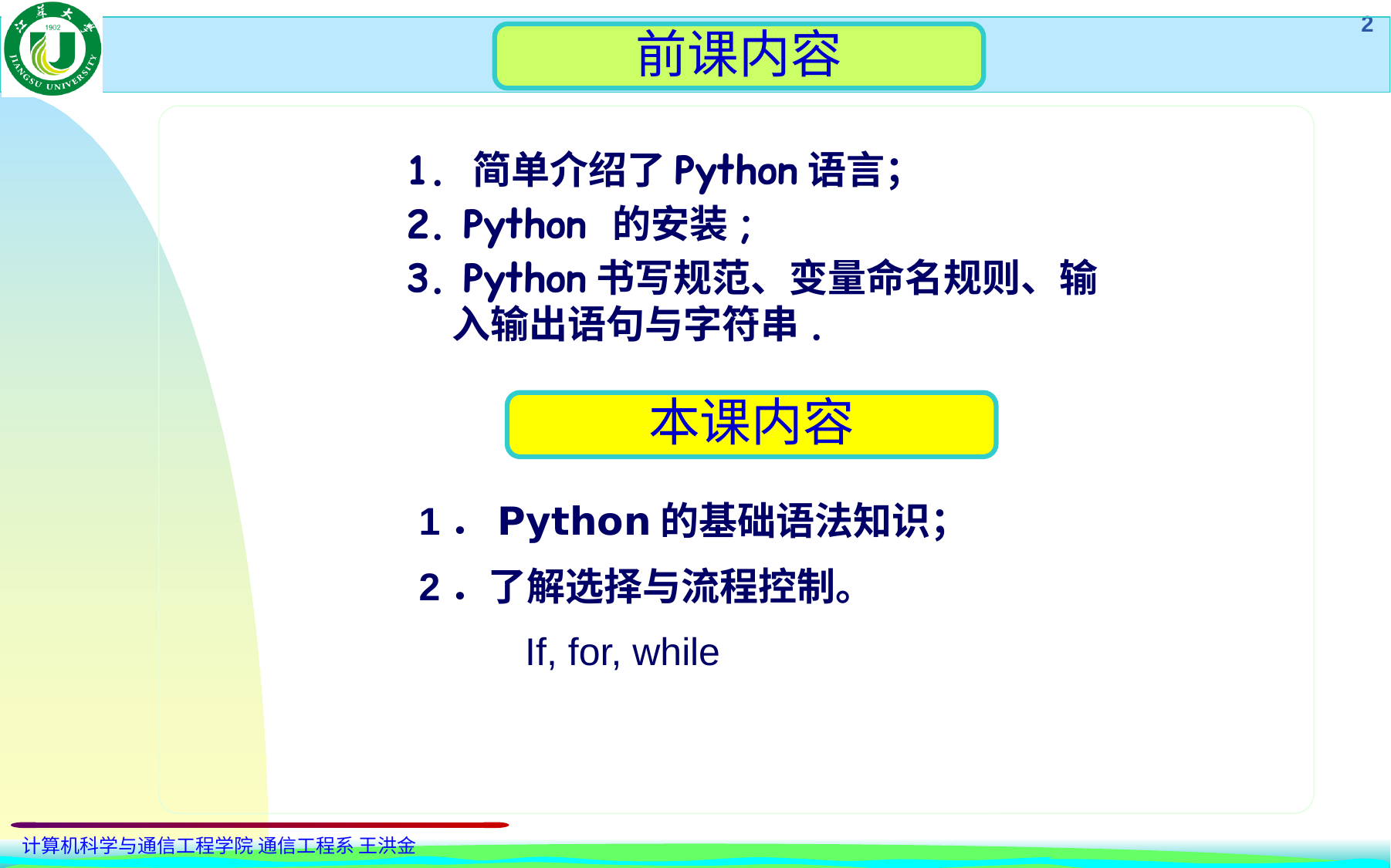

前课内容

1. 简单介绍了Python语言；
2. Python 的安装;
3. Python书写规范、变量命名规则、输入输出语句与字符串.

本课内容
1．Python的基础语法知识；
2．了解选择与流程控制。
If, for, while